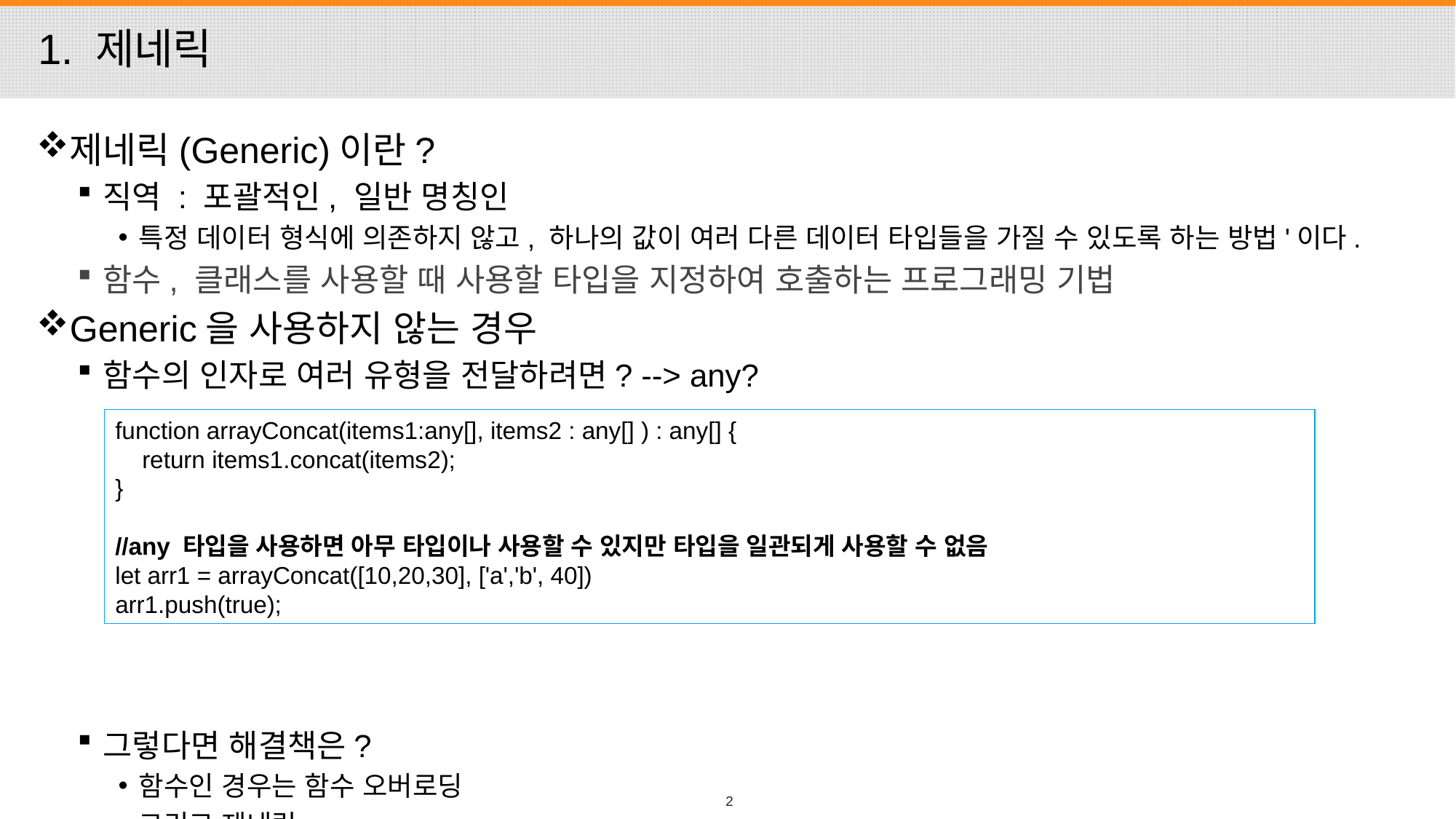

# 1. 제네릭
제네릭(Generic)이란?
직역 : 포괄적인, 일반 명칭인
특정 데이터 형식에 의존하지 않고, 하나의 값이 여러 다른 데이터 타입들을 가질 수 있도록 하는 방법'이다.
함수, 클래스를 사용할 때 사용할 타입을 지정하여 호출하는 프로그래밍 기법
Generic을 사용하지 않는 경우
함수의 인자로 여러 유형을 전달하려면? --> any?

그렇다면 해결책은?
함수인 경우는 함수 오버로딩
그리고 제네릭
function arrayConcat(items1:any[], items2 : any[] ) : any[] {
    return items1.concat(items2);
}

//any 타입을 사용하면 아무 타입이나 사용할 수 있지만 타입을 일관되게 사용할 수 없음
let arr1 = arrayConcat([10,20,30], ['a','b', 40])
arr1.push(true);